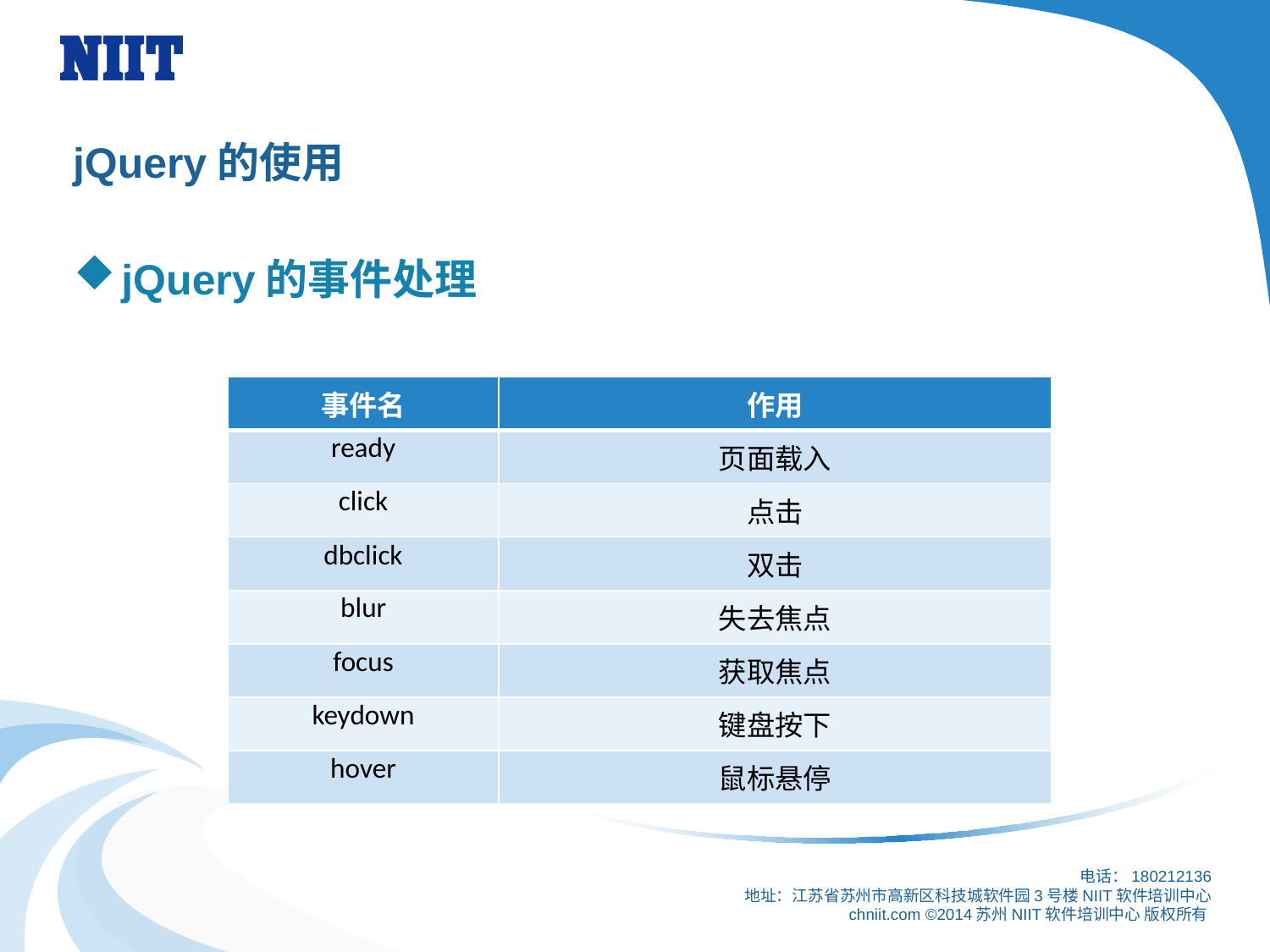

# jQuery的使用
jQuery的事件处理

| 事件名 | 作用 |
| --- | --- |
| ready | 页面载入 |
| click | 点击 |
| dbclick | 双击 |
| blur | 失去焦点 |
| focus | 获取焦点 |
| keydown | 键盘按下 |
| hover | 鼠标悬停 |